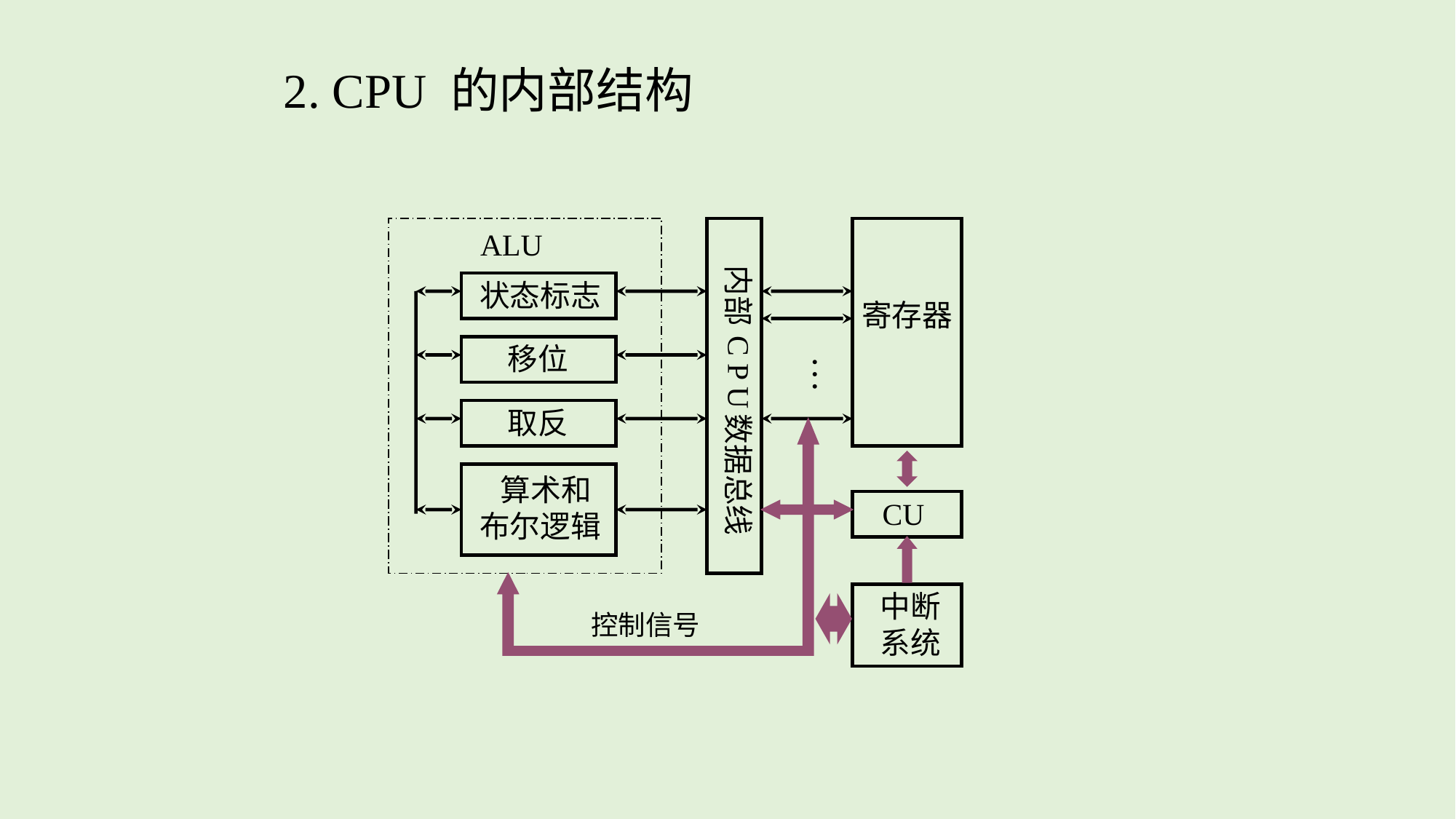

2. CPU 的内部结构

ALU
内部             数据总线
状态标志

寄存器

C P U
移位

…

取反

  算术和
布尔逻辑
CU

中断
系统

控制信号